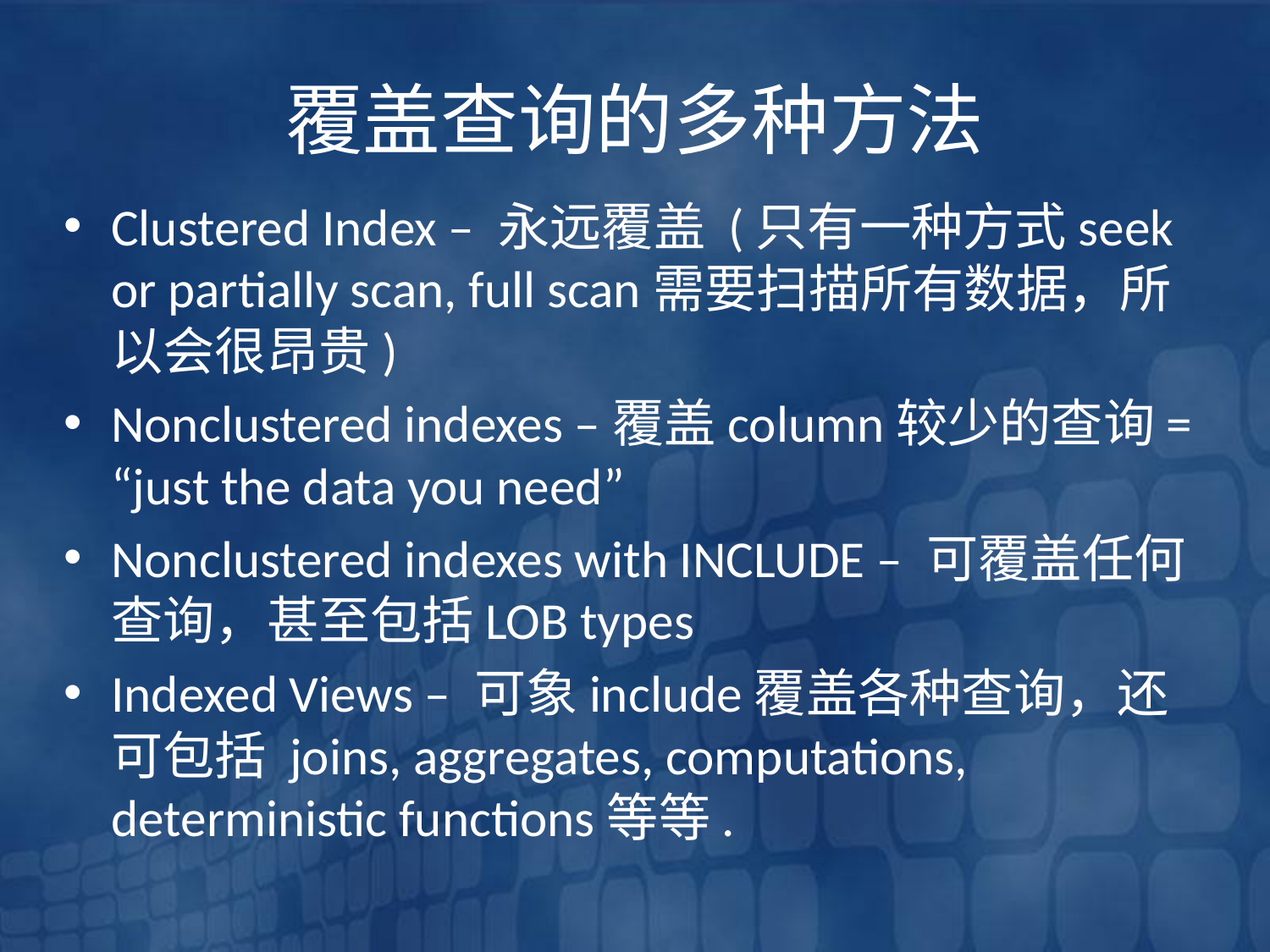

# 覆盖查询的多种方法
Clustered Index – 永远覆盖 (只有一种方式seek or partially scan, full scan需要扫描所有数据，所以会很昂贵)
Nonclustered indexes –覆盖column较少的查询= “just the data you need”
Nonclustered indexes with INCLUDE – 可覆盖任何查询，甚至包括LOB types
Indexed Views – 可象include覆盖各种查询，还可包括 joins, aggregates, computations,　deterministic functions等等.